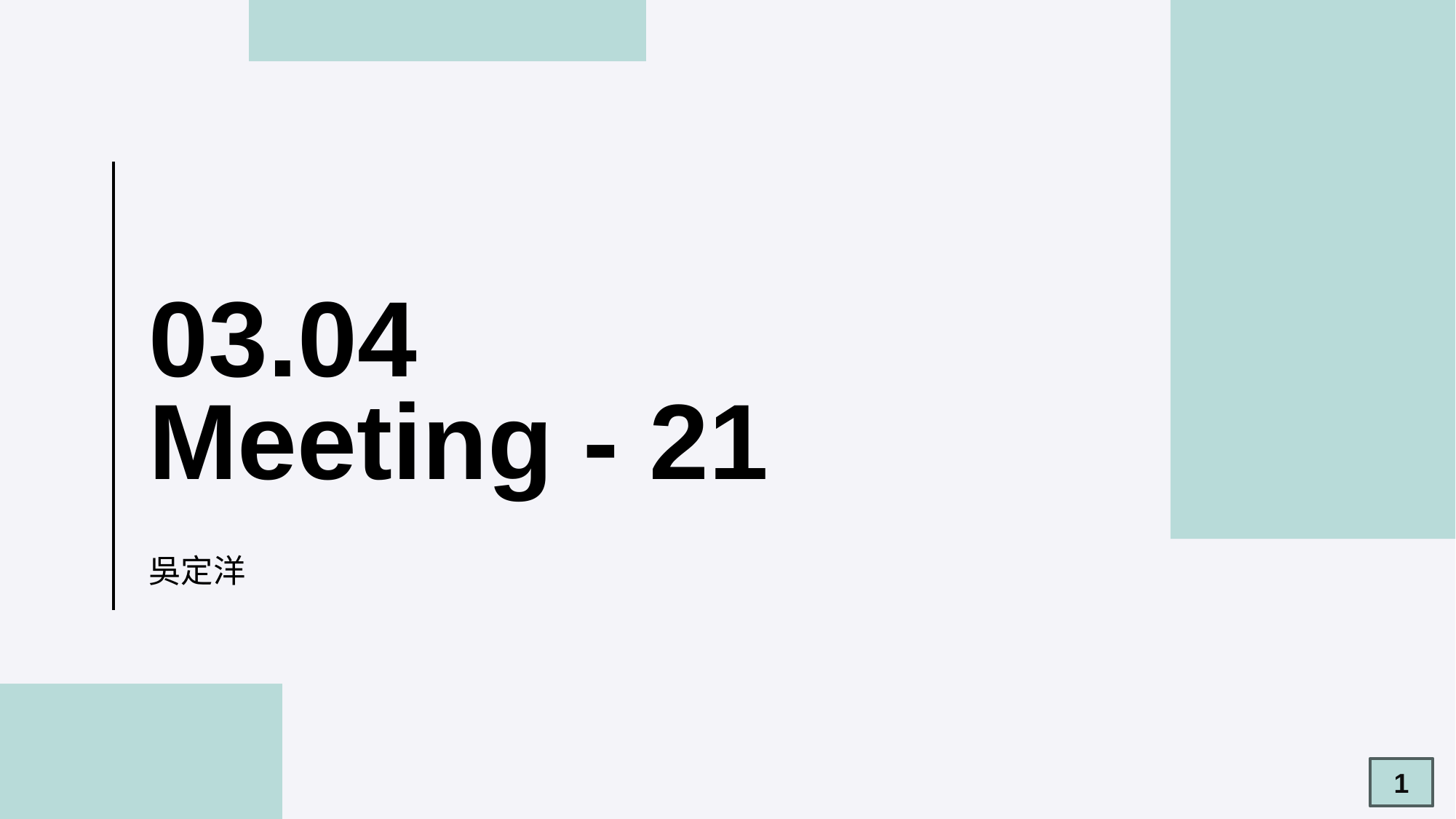

# 03.04 Meeting - 21
吳定洋

1